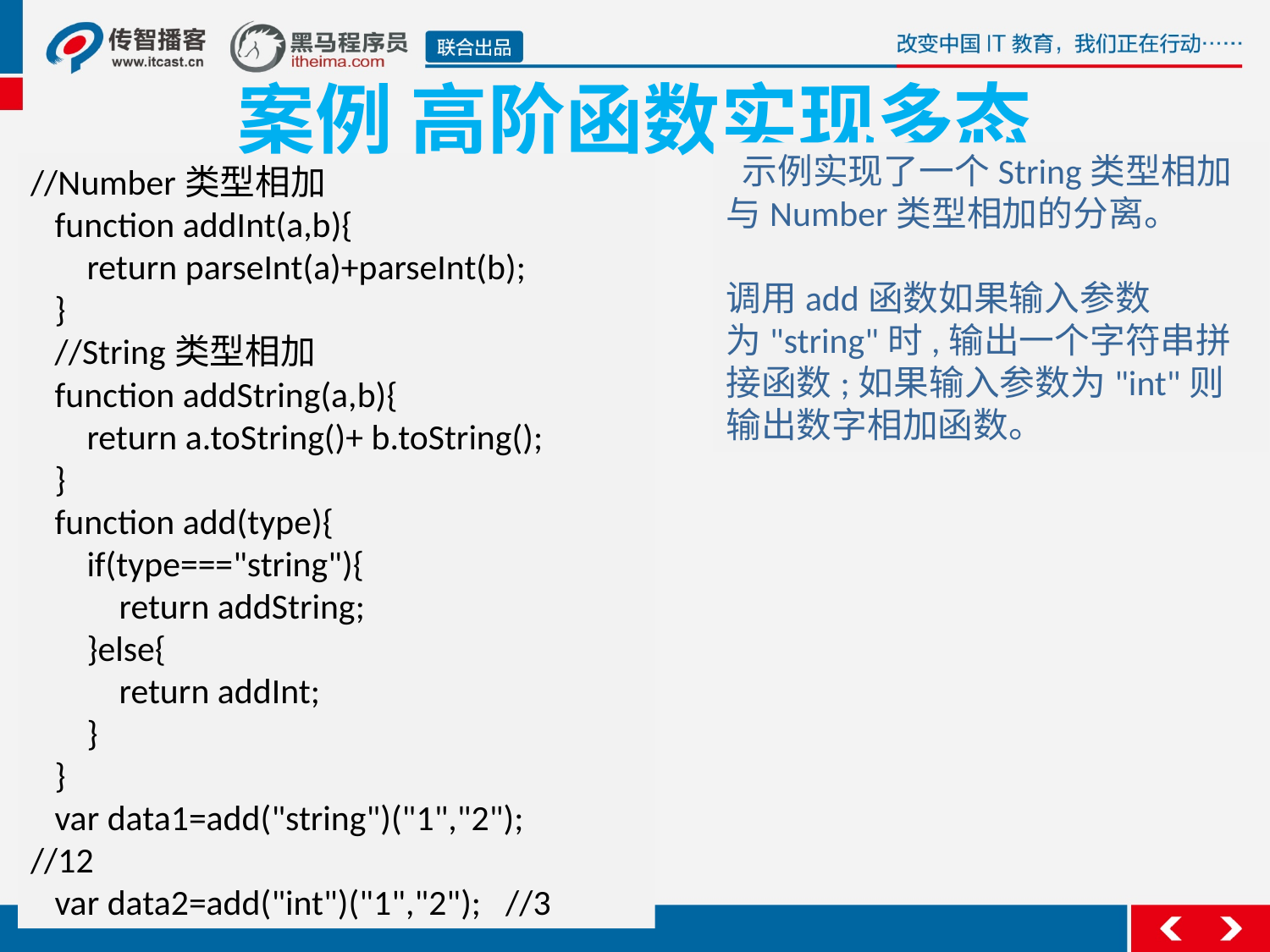

# 案例 高阶函数实现多态
 示例实现了一个String类型相加与Number类型相加的分离。

调用add函数如果输入参数为"string"时,输出一个字符串拼接函数;如果输入参数为"int"则输出数字相加函数。
//Number类型相加
   function addInt(a,b){
       return parseInt(a)+parseInt(b);
   }
   //String类型相加
   function addString(a,b){
       return a.toString()+ b.toString();
   }
   function add(type){
       if(type==="string"){
           return addString;
       }else{
           return addInt;
       }
   }
   var data1=add("string")("1","2");       //12
   var data2=add("int")("1","2");   //3